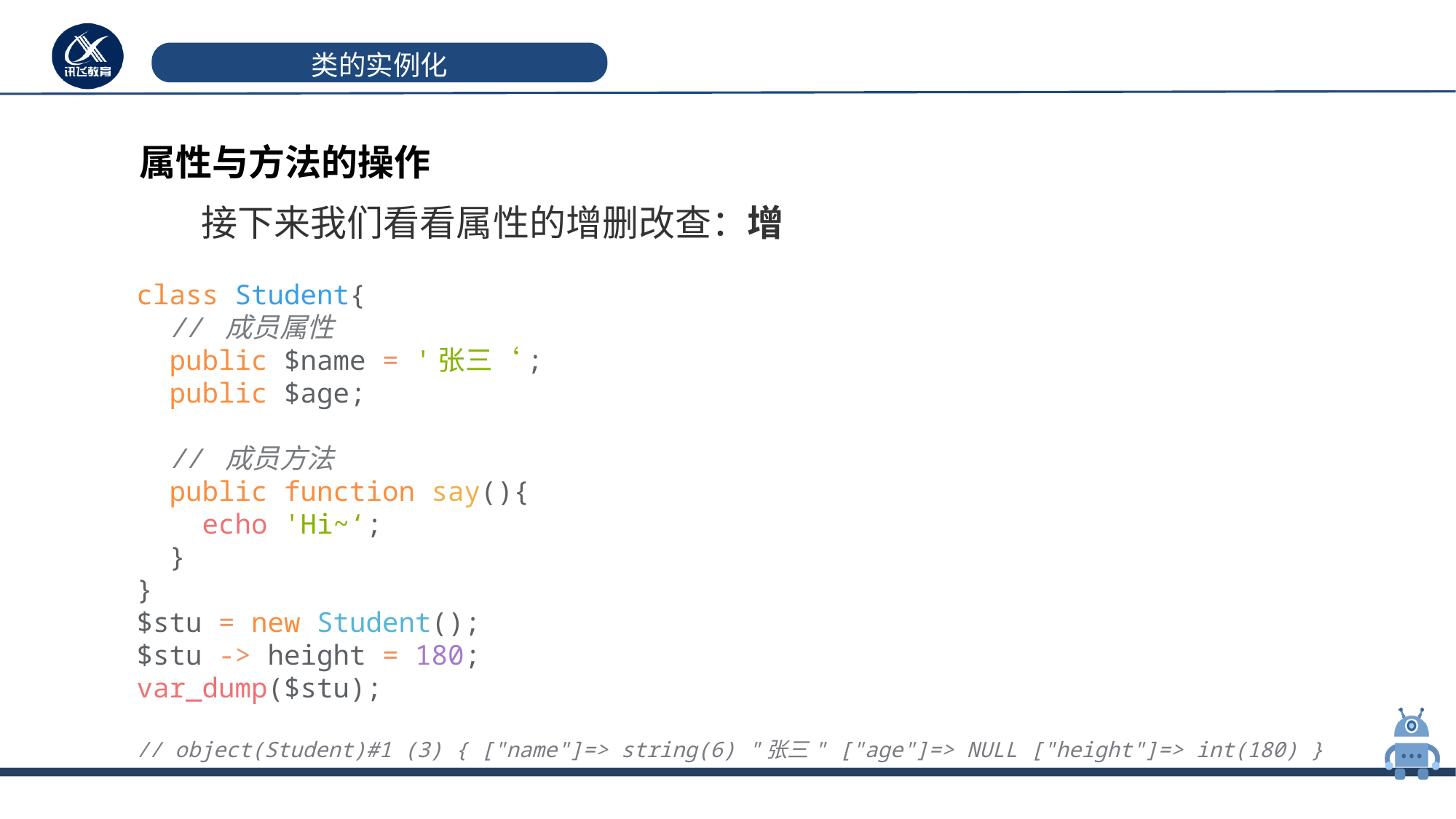

# 类的实例化
属性与方法的操作
       接下来我们看看属性的增删改查：增
class Student{
  // 成员属性
  public $name = '张三‘;
  public $age;
  // 成员方法
  public function say(){
    echo 'Hi~‘;
  }
}
$stu = new Student();
$stu -> height = 180;
var_dump($stu);

// object(Student)#1 (3) { ["name"]=> string(6) "张三" ["age"]=> NULL ["height"]=> int(180) }